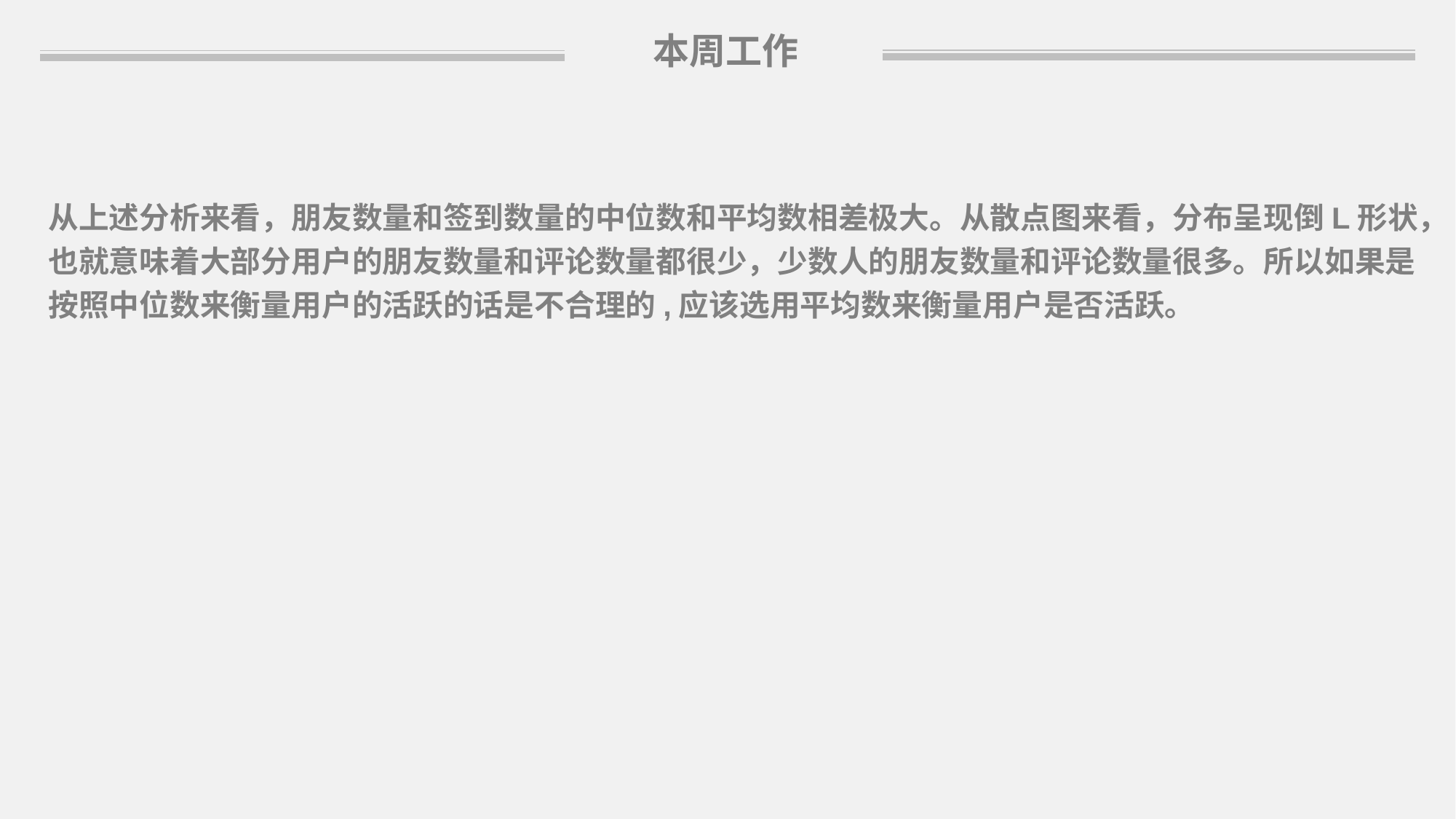

本周工作
从上述分析来看，朋友数量和签到数量的中位数和平均数相差极大。从散点图来看，分布呈现倒L形状，也就意味着大部分用户的朋友数量和评论数量都很少，少数人的朋友数量和评论数量很多。所以如果是按照中位数来衡量用户的活跃的话是不合理的,应该选用平均数来衡量用户是否活跃。